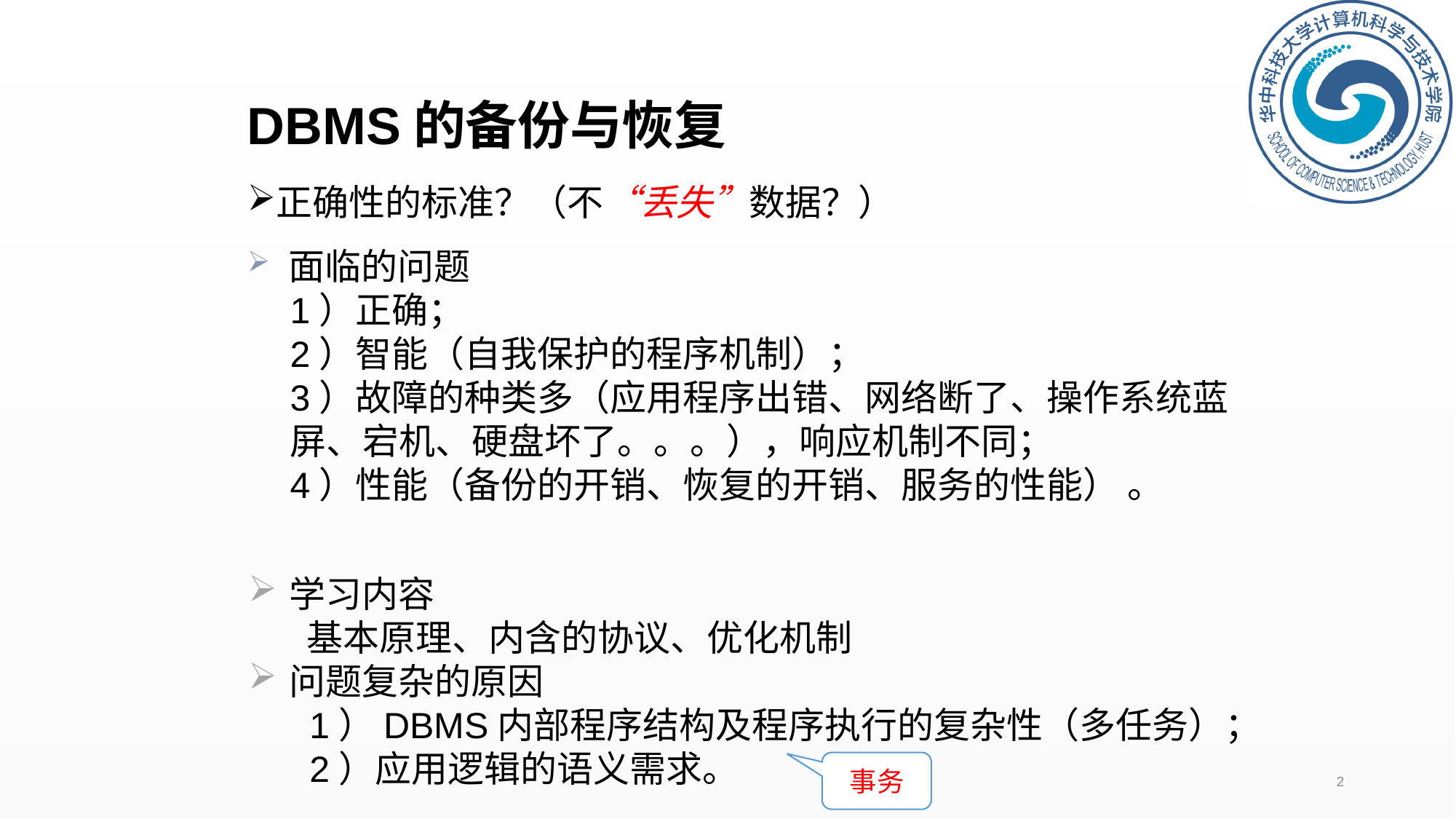

# DBMS的备份与恢复
正确性的标准？（不“丢失”数据？）
面临的问题
1）正确；
2）智能（自我保护的程序机制）；
3）故障的种类多（应用程序出错、网络断了、操作系统蓝屏、宕机、硬盘坏了。。。），响应机制不同；
4）性能（备份的开销、恢复的开销、服务的性能） 。
学习内容
      基本原理、内含的协议、优化机制
问题复杂的原因
      1）DBMS内部程序结构及程序执行的复杂性（多任务）；
      2）应用逻辑的语义需求。
事务
2